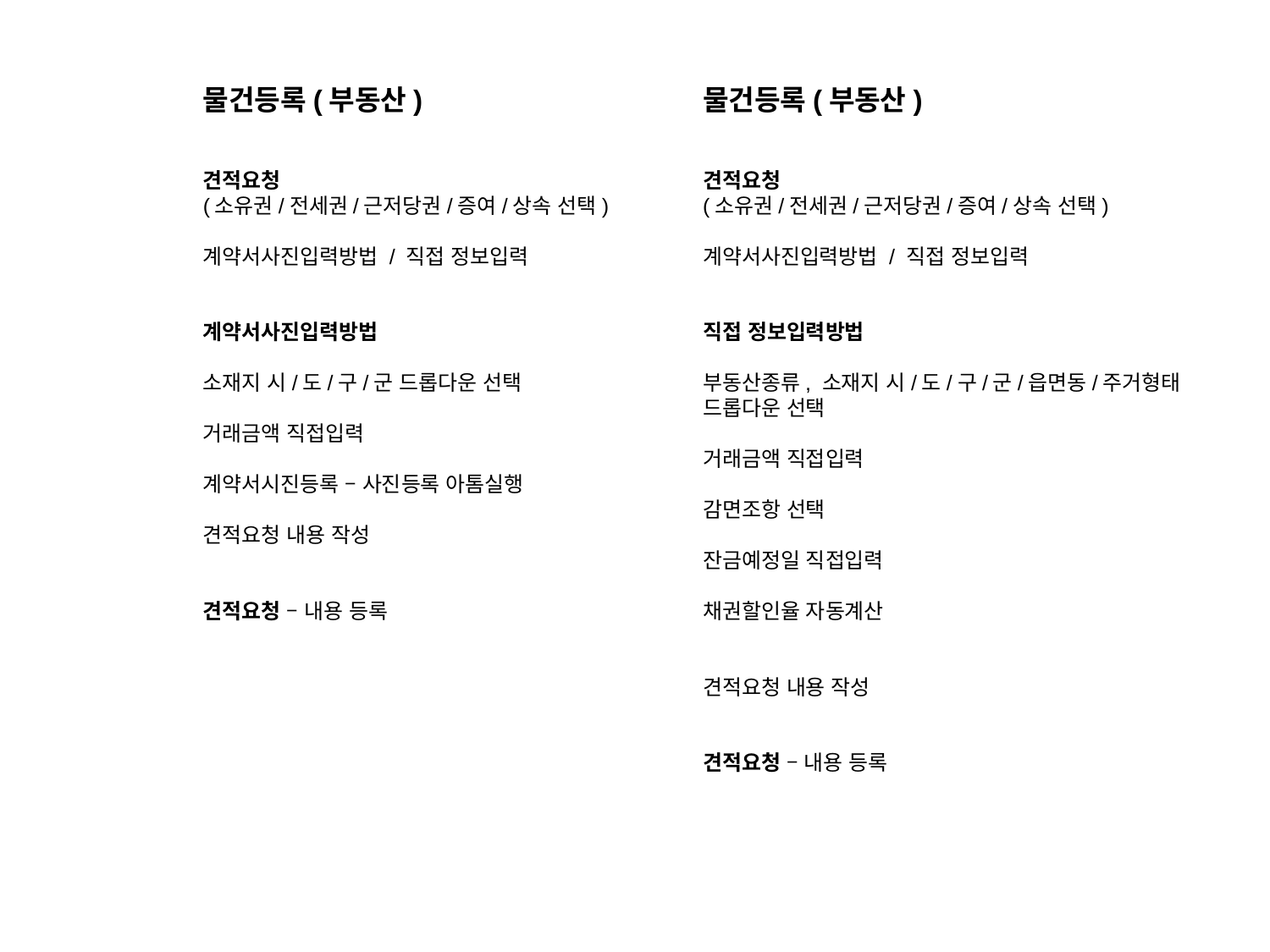

물건등록(부동산)

견적요청
(소유권/전세권/근저당권/증여/상속 선택)

계약서사진입력방법 / 직접 정보입력

계약서사진입력방법

소재지 시/도/구/군 드롭다운 선택

거래금액 직접입력

계약서시진등록 – 사진등록 아톰실행

견적요청 내용 작성

견적요청 – 내용 등록

물건등록(부동산)

견적요청
(소유권/전세권/근저당권/증여/상속 선택)

계약서사진입력방법 / 직접 정보입력

직접 정보입력방법

부동산종류, 소재지 시/도/구/군/읍면동/주거형태
드롭다운 선택

거래금액 직접입력

감면조항 선택

잔금예정일 직접입력

채권할인율 자동계산

견적요청 내용 작성

견적요청 – 내용 등록